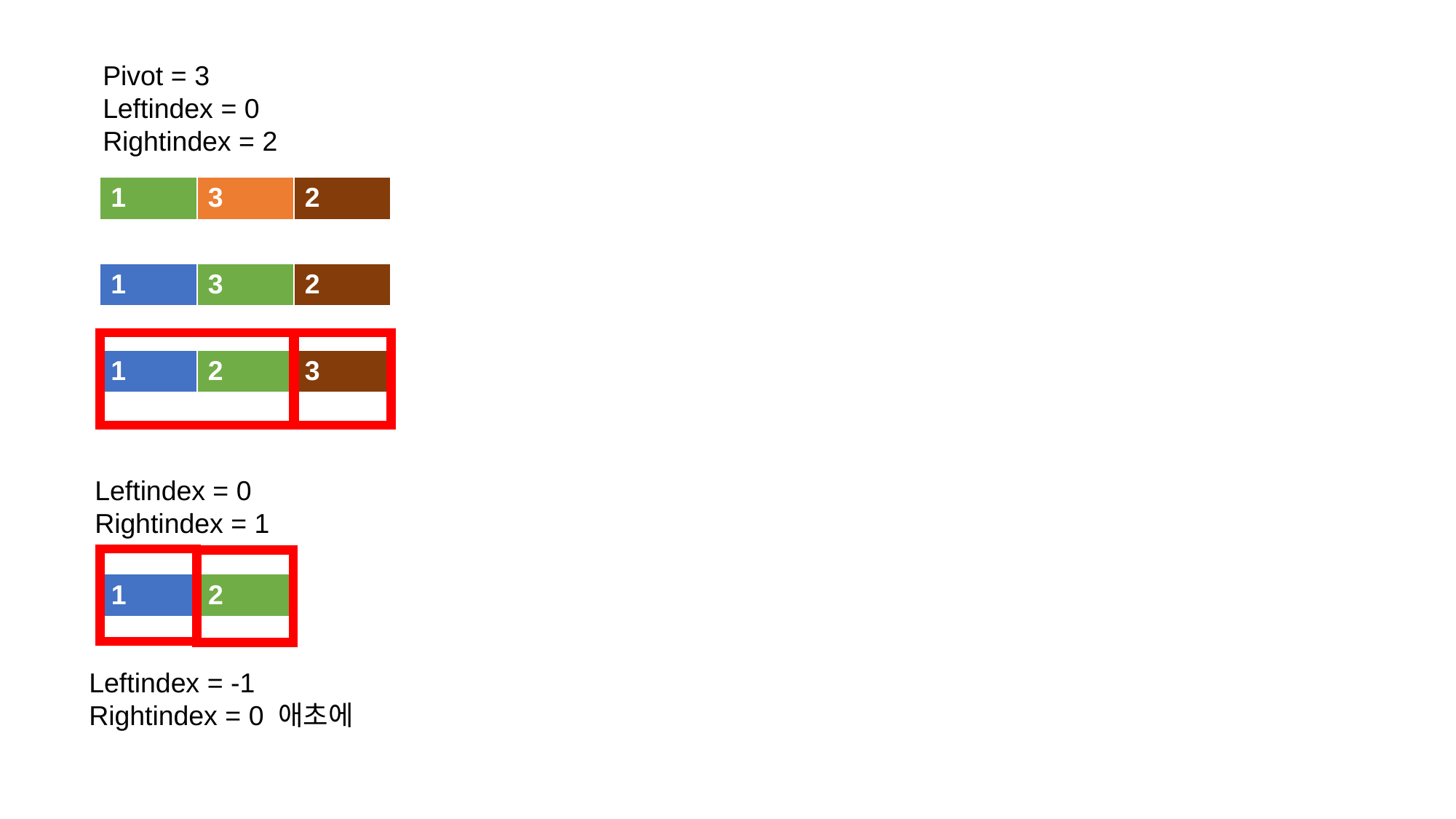

Pivot = 3
Leftindex = 0
Rightindex = 2
| 1 | 3 | 2 |
| --- | --- | --- |
| 1 | 3 | 2 |
| --- | --- | --- |

| 1 | 2 | 3 |
| --- | --- | --- |
Leftindex = 0
Rightindex = 1

| 1 | 2 |
| --- | --- |
Leftindex = -1
Rightindex = 0 애초에